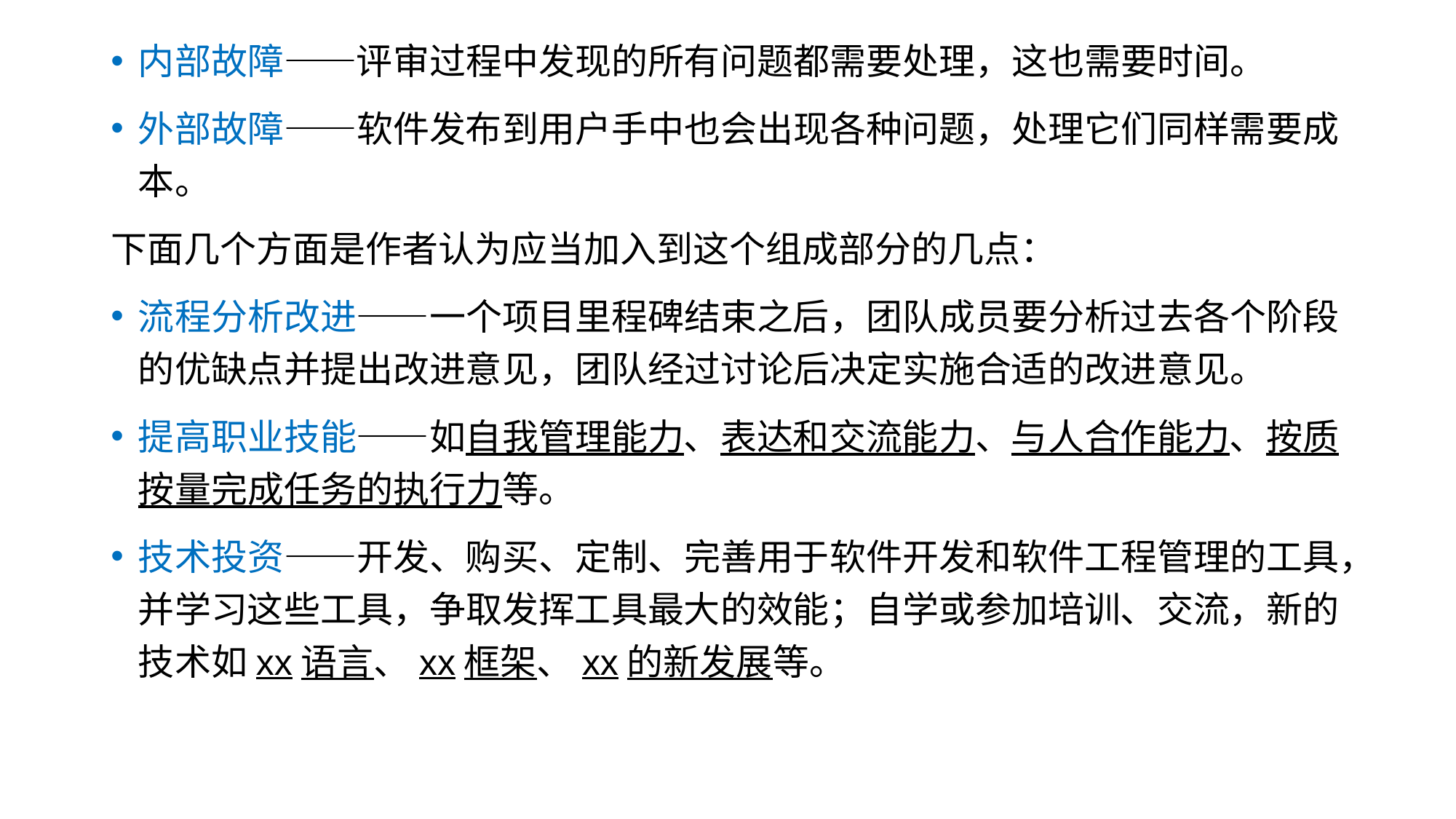

内部故障——评审过程中发现的所有问题都需要处理，这也需要时间。
外部故障——软件发布到用户手中也会出现各种问题，处理它们同样需要成本。
下面几个方面是作者认为应当加入到这个组成部分的几点：
流程分析改进——一个项目里程碑结束之后，团队成员要分析过去各个阶段的优缺点并提出改进意见，团队经过讨论后决定实施合适的改进意见。
提高职业技能——如自我管理能力、表达和交流能力、与人合作能力、按质按量完成任务的执行力等。
技术投资——开发、购买、定制、完善用于软件开发和软件工程管理的工具，并学习这些工具，争取发挥工具最大的效能；自学或参加培训、交流，新的技术如xx语言、xx框架、xx的新发展等。